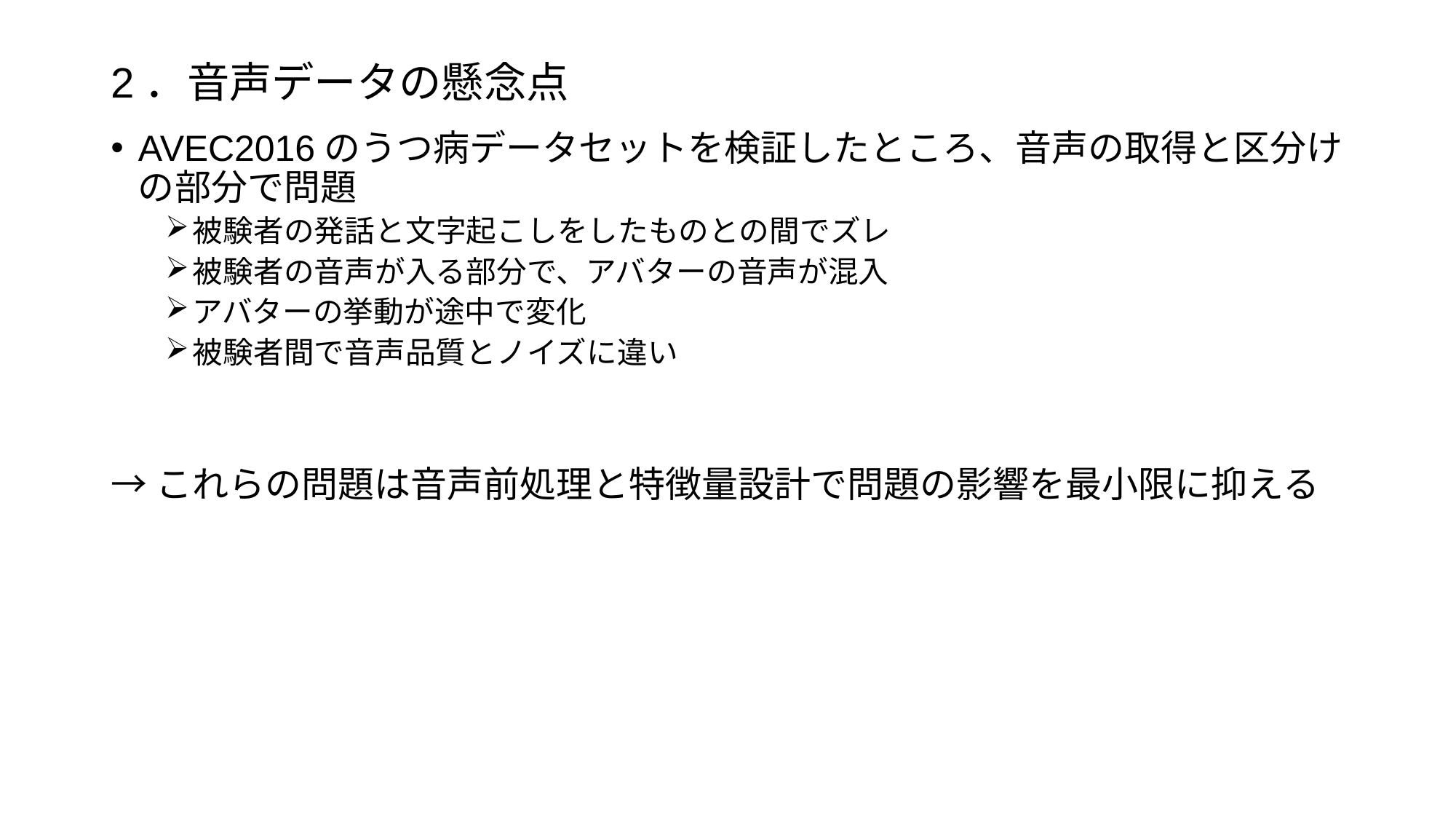

# 2．音声データの懸念点
AVEC2016のうつ病データセットを検証したところ、音声の取得と区分けの部分で問題
被験者の発話と文字起こしをしたものとの間でズレ
被験者の音声が入る部分で、アバターの音声が混入
アバターの挙動が途中で変化
被験者間で音声品質とノイズに違い

→これらの問題は音声前処理と特徴量設計で問題の影響を最小限に抑える